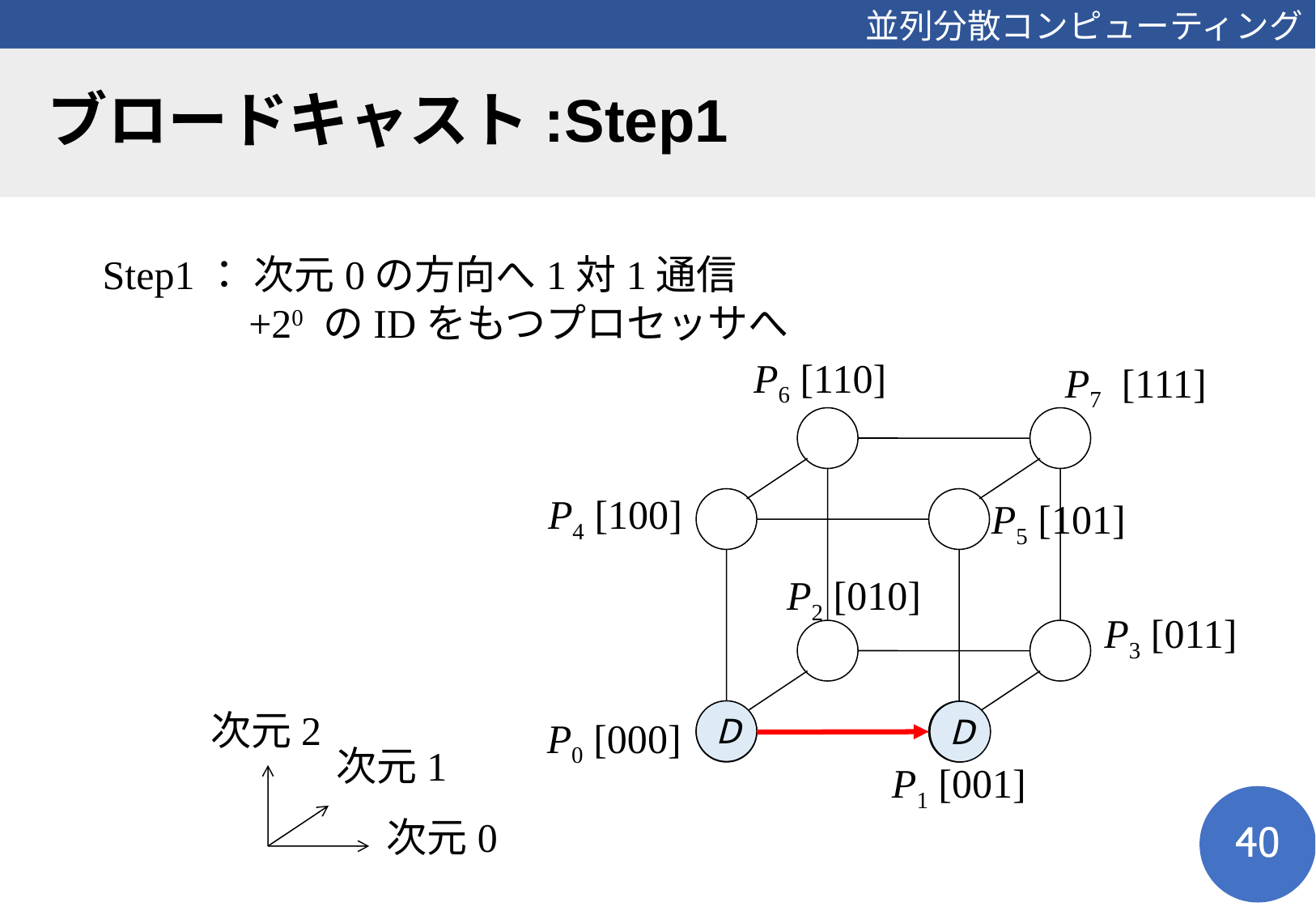

# ブロードキャスト:Step1
Step1： 次元0の方向へ1対1通信
		+20 のIDをもつプロセッサへ

P6 [110]
P7  [111]

P4 [100]
P5 [101]

P2 [010]
P3 [011]

P0 [000]

P1 [001]
次元2
次元1

次元0

D

D
40